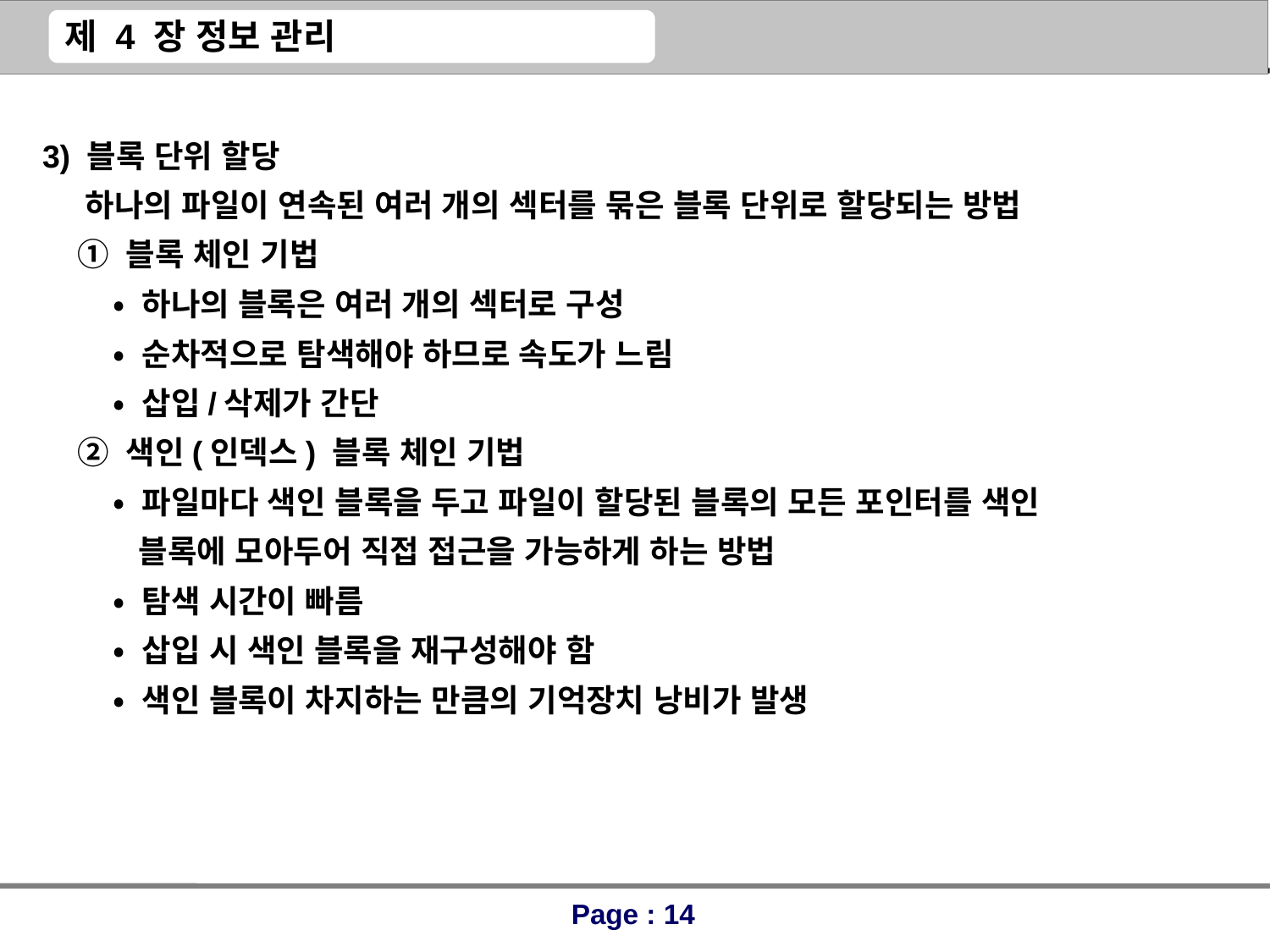

3) 블록 단위 할당
    하나의 파일이 연속된 여러 개의 섹터를 묶은 블록 단위로 할당되는 방법
    ① 블록 체인 기법
        • 하나의 블록은 여러 개의 섹터로 구성
        • 순차적으로 탐색해야 하므로 속도가 느림
        • 삽입/삭제가 간단
    ② 색인(인덱스) 블록 체인 기법
        • 파일마다 색인 블록을 두고 파일이 할당된 블록의 모든 포인터를 색인
          블록에 모아두어 직접 접근을 가능하게 하는 방법
        • 탐색 시간이 빠름
        • 삽입 시 색인 블록을 재구성해야 함
        • 색인 블록이 차지하는 만큼의 기억장치 낭비가 발생
Page : 14